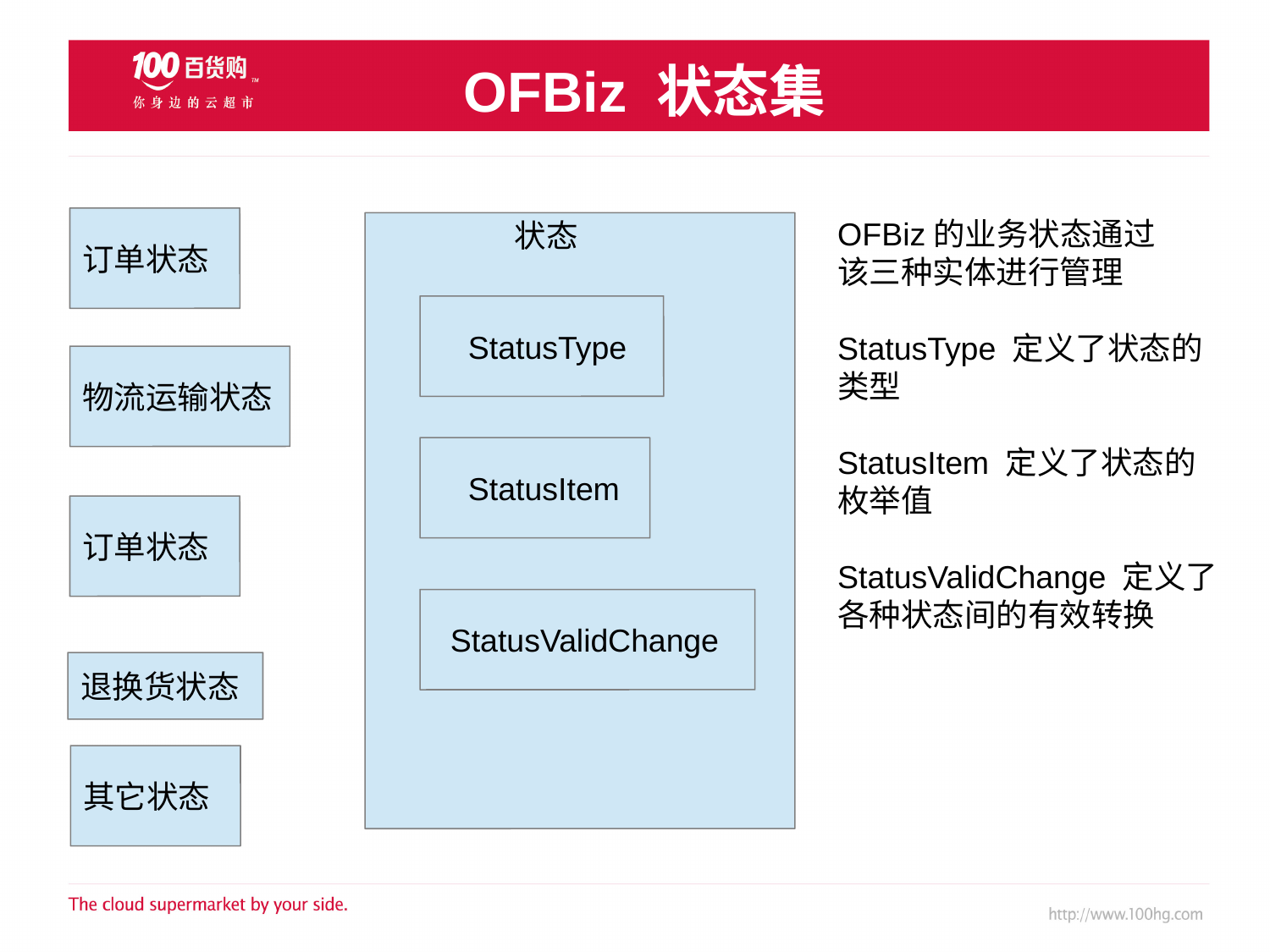

OFBiz 状态集

订单状态

OFBiz的业务状态通过
该三种实体进行管理

StatusType 定义了状态的类型

StatusItem 定义了状态的枚举值

StatusValidChange 定义了各种状态间的有效转换

                  状态

    StatusType

物流运输状态

    StatusItem

订单状态

  StatusValidChange

退换货状态

其它状态